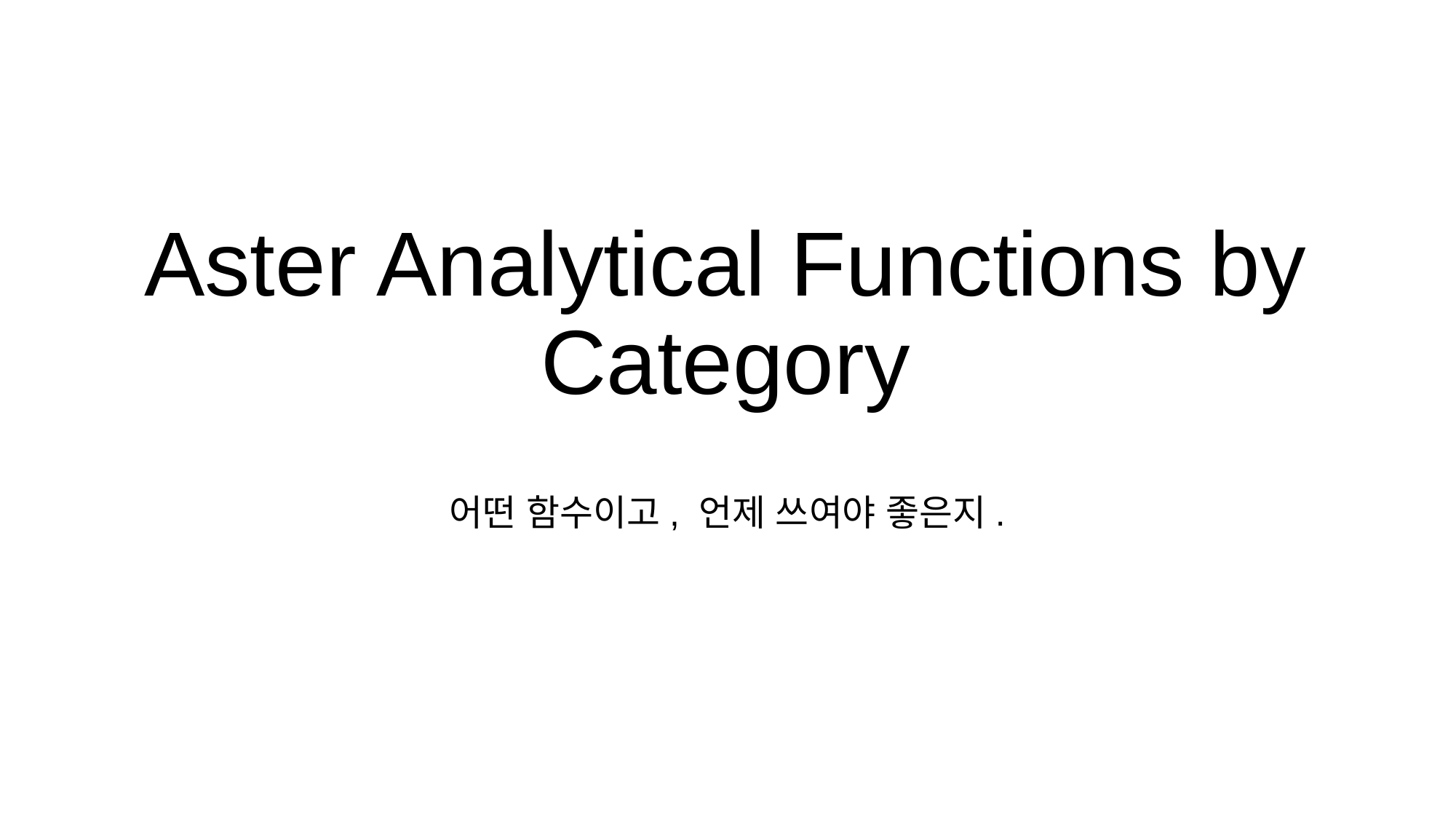

# Aster Analytical Functions by Category

어떤 함수이고, 언제 쓰여야 좋은지.